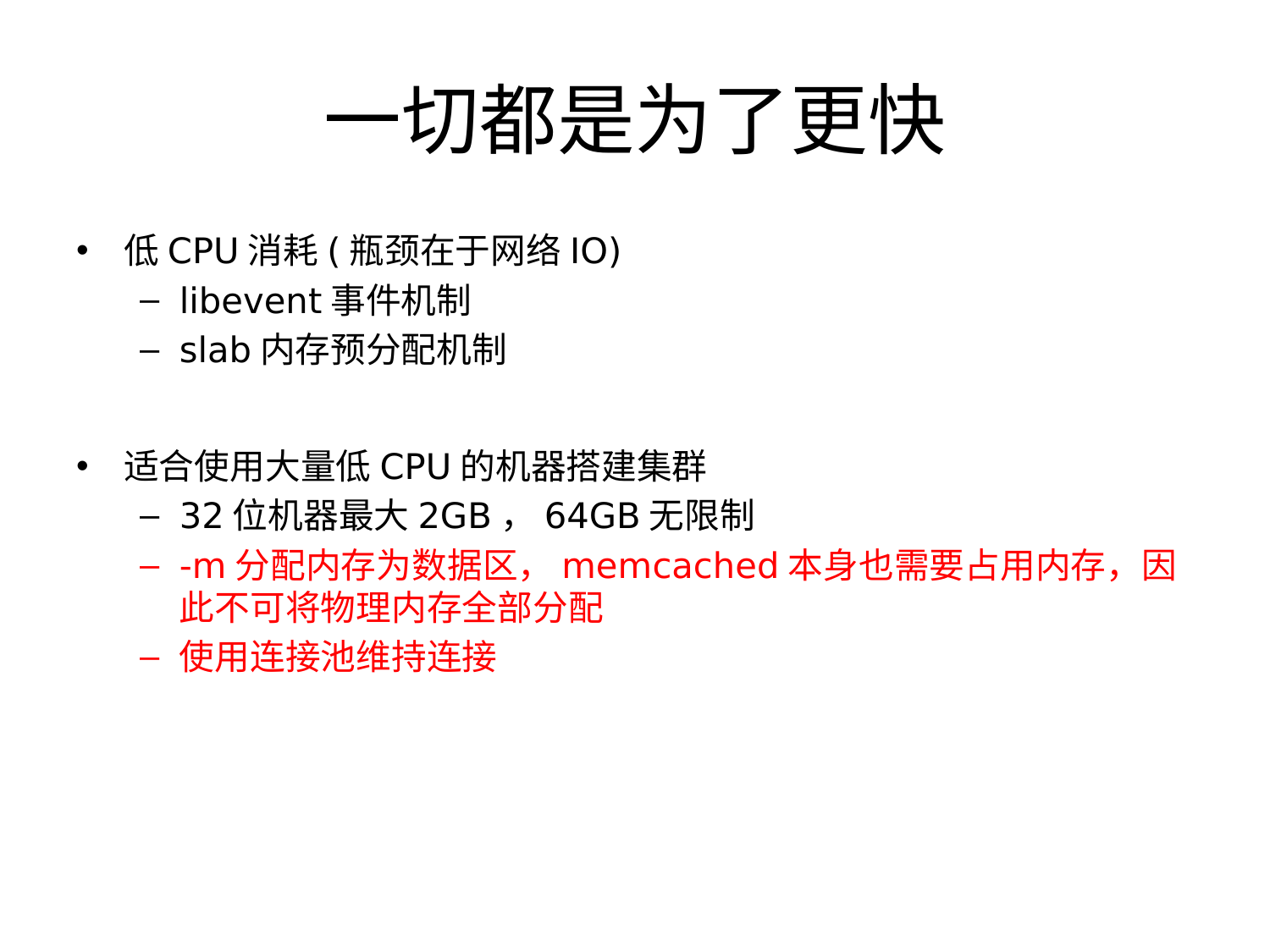

# 一切都是为了更快
低CPU消耗(瓶颈在于网络IO)
libevent事件机制
slab内存预分配机制

适合使用大量低CPU的机器搭建集群
32位机器最大2GB，64GB无限制
-m分配内存为数据区，memcached本身也需要占用内存，因此不可将物理内存全部分配
使用连接池维持连接